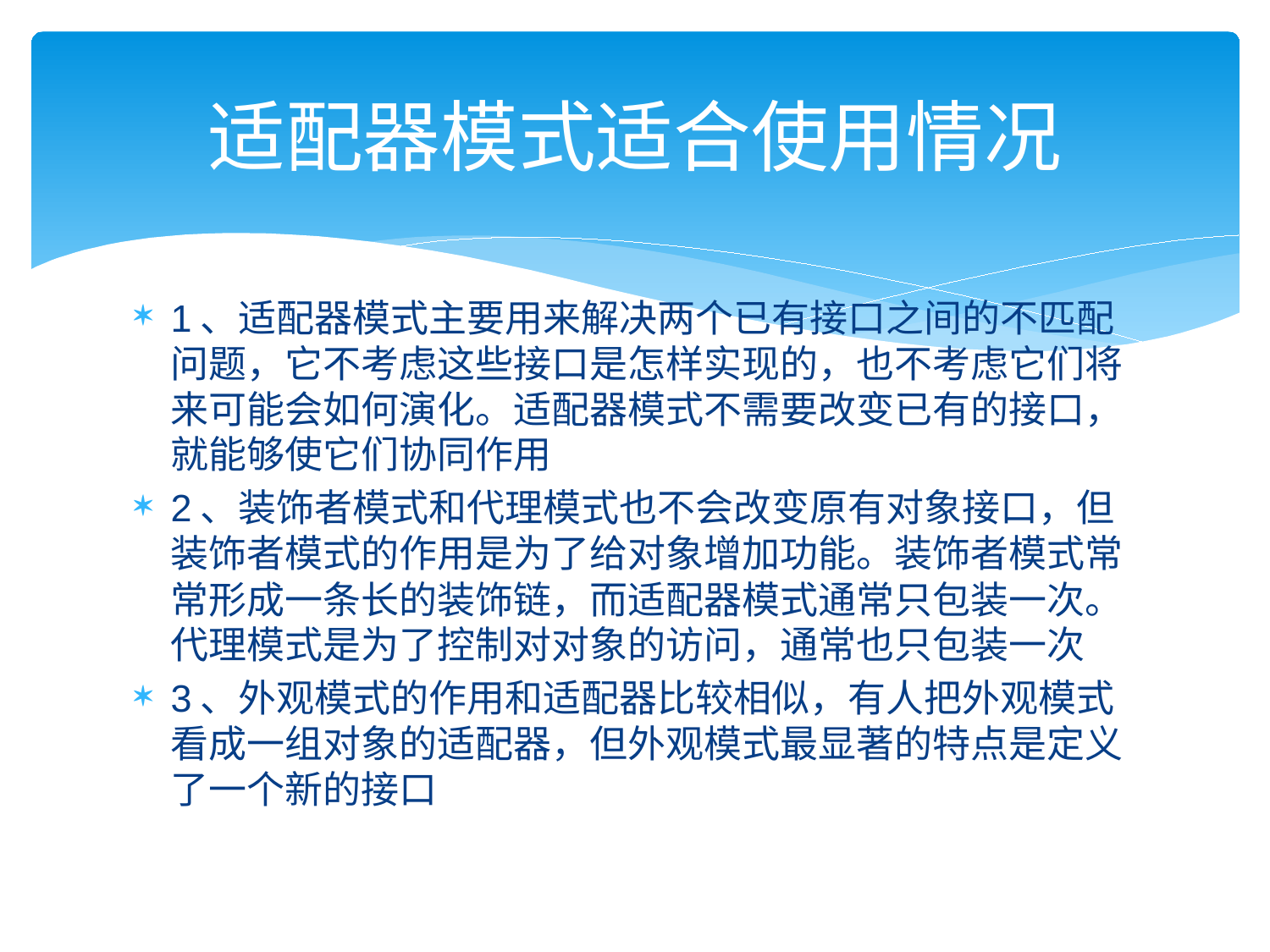

# 适配器模式适合使用情况
1、适配器模式主要用来解决两个已有接口之间的不匹配问题，它不考虑这些接口是怎样实现的，也不考虑它们将来可能会如何演化。适配器模式不需要改变已有的接口，就能够使它们协同作用
2、装饰者模式和代理模式也不会改变原有对象接口，但装饰者模式的作用是为了给对象增加功能。装饰者模式常常形成一条长的装饰链，而适配器模式通常只包装一次。代理模式是为了控制对对象的访问，通常也只包装一次
3、外观模式的作用和适配器比较相似，有人把外观模式看成一组对象的适配器，但外观模式最显著的特点是定义了一个新的接口